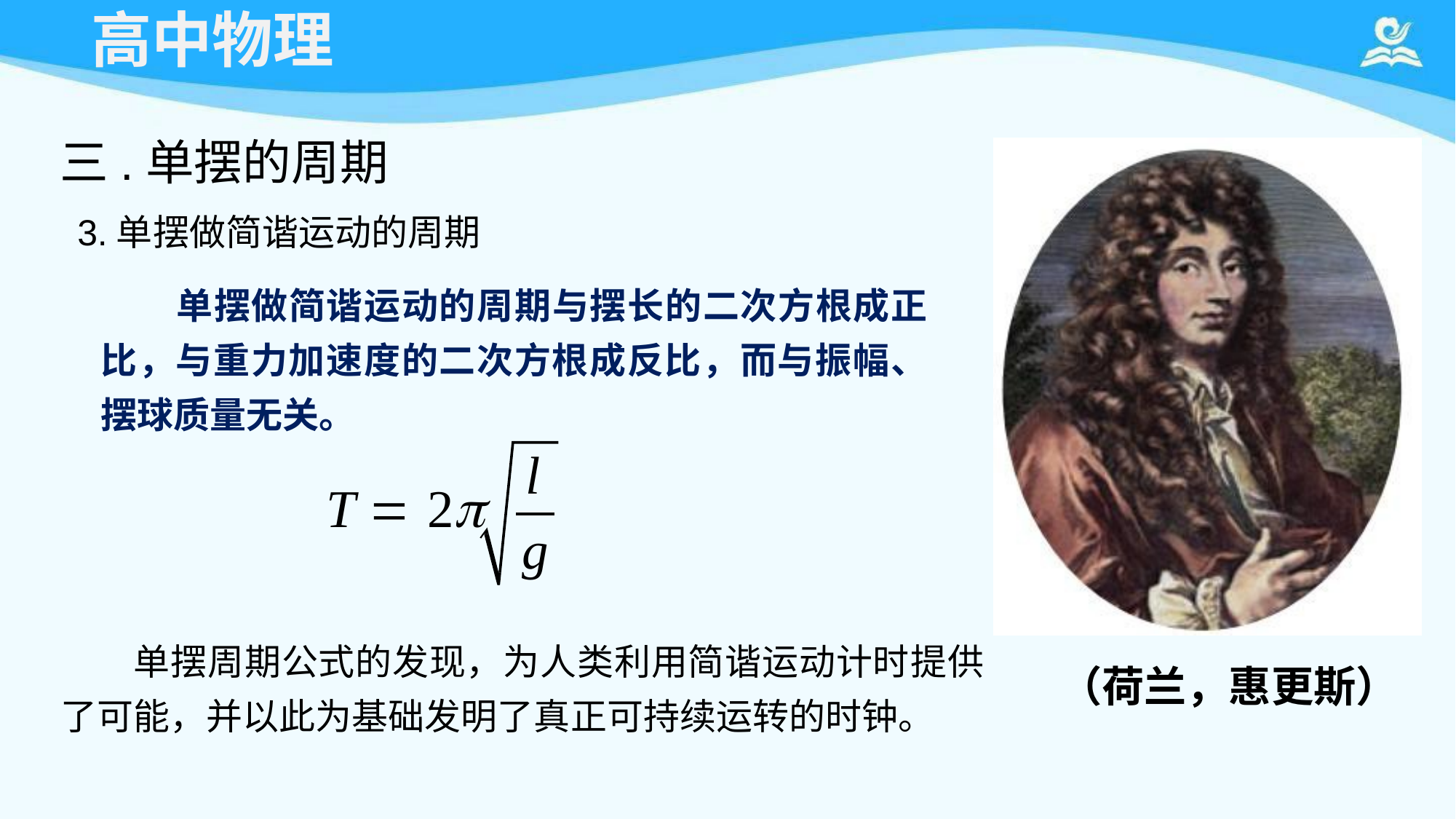

# 高中物理
三.单摆的周期
3.单摆做简谐运动的周期
单摆做简谐运动的周期与摆长的二次方根成正 比，与重力加速度的二次方根成反比，而与振幅、 摆球质量无关。

l

T = 2π

g

单摆周期公式的发现，为人类利用简谐运动计时提供 了可能，并以此为基础发明了真正可持续运转的时钟。
（荷兰，惠更斯）